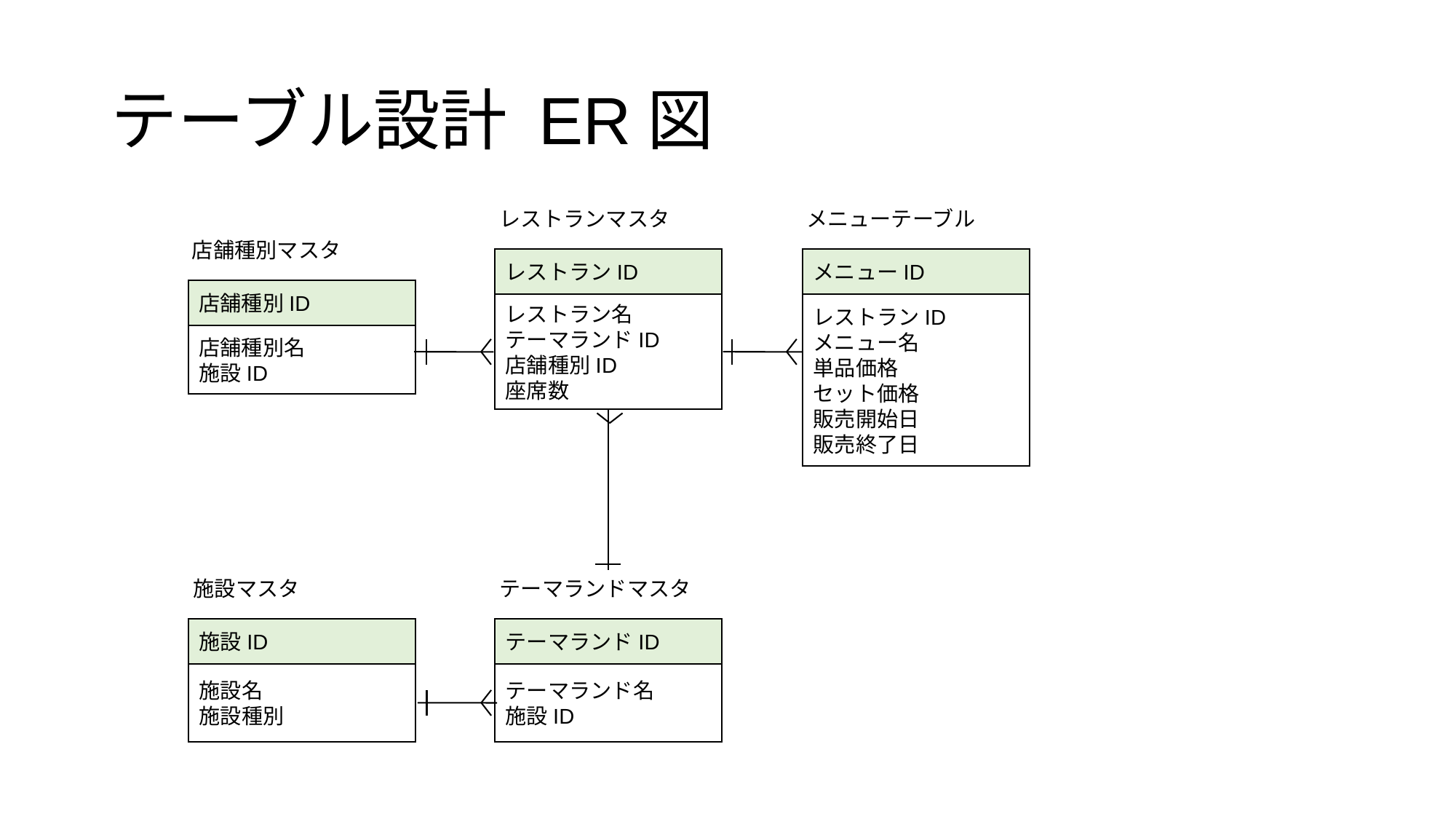

# テーブル設計 ER図
レストランマスタ
レストランID
レストラン名
テーマランドID
店舗種別ID
座席数
メニューテーブル
メニューID
レストランID
メニュー名
単品価格
セット価格
販売開始日
販売終了日
店舗種別マスタ
店舗種別ID
店舗種別名
施設ID
施設マスタ
施設ID
施設名
施設種別
テーマランドマスタ
テーマランドID
テーマランド名
施設ID